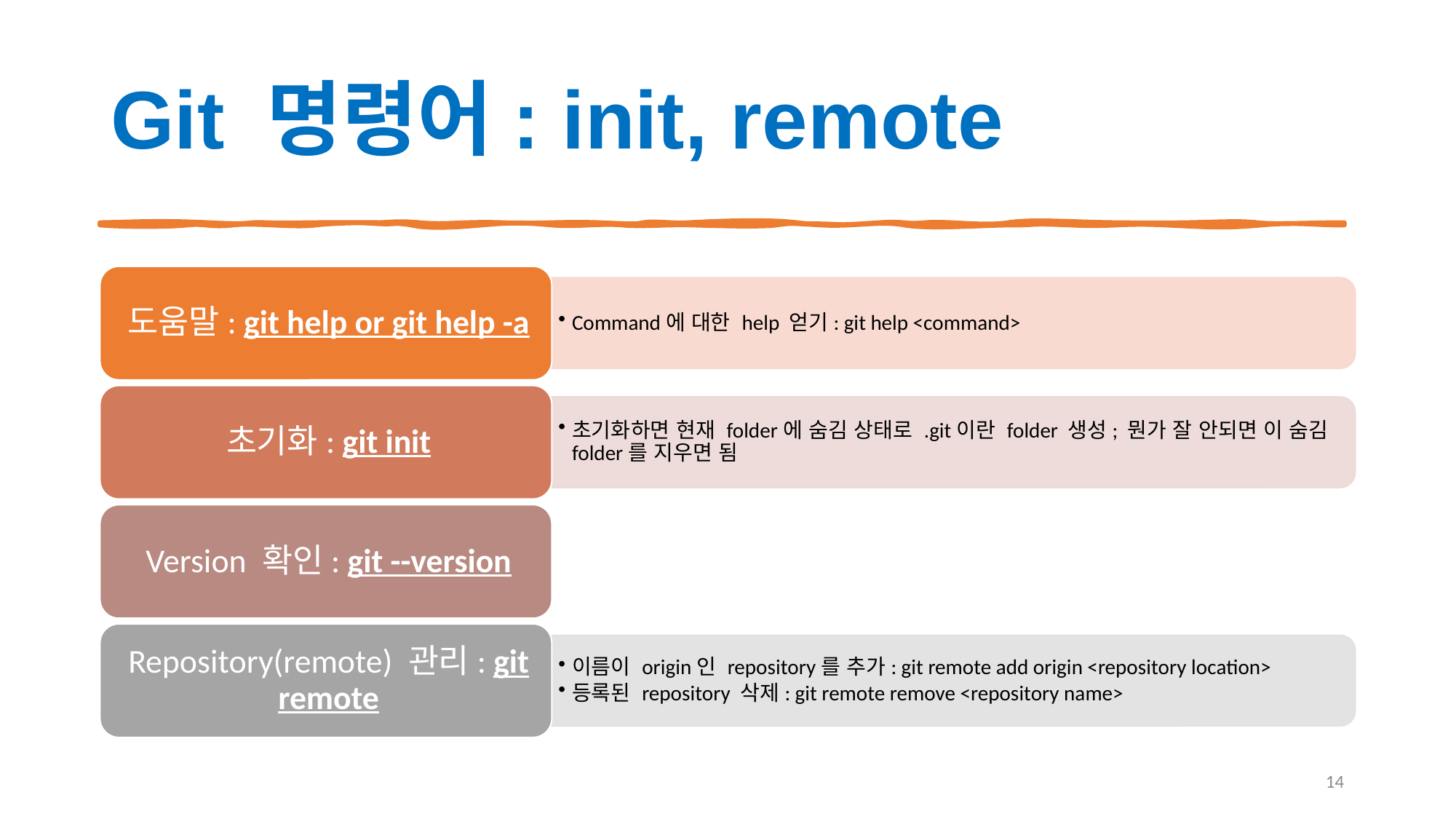

# Git 명령어: init, remote

Command에 대한 help 얻기: git help <command>
도움말: git help or git help -a
초기화하면 현재 folder에 숨김 상태로 .git이란 folder 생성; 뭔가 잘 안되면 이 숨김 folder를 지우면 됨
초기화: git init
Version 확인: git --version
이름이 origin인 repository를 추가: git remote add origin <repository location>
등록된 repository 삭제: git remote remove <repository name>
Repository(remote) 관리: git remote
14